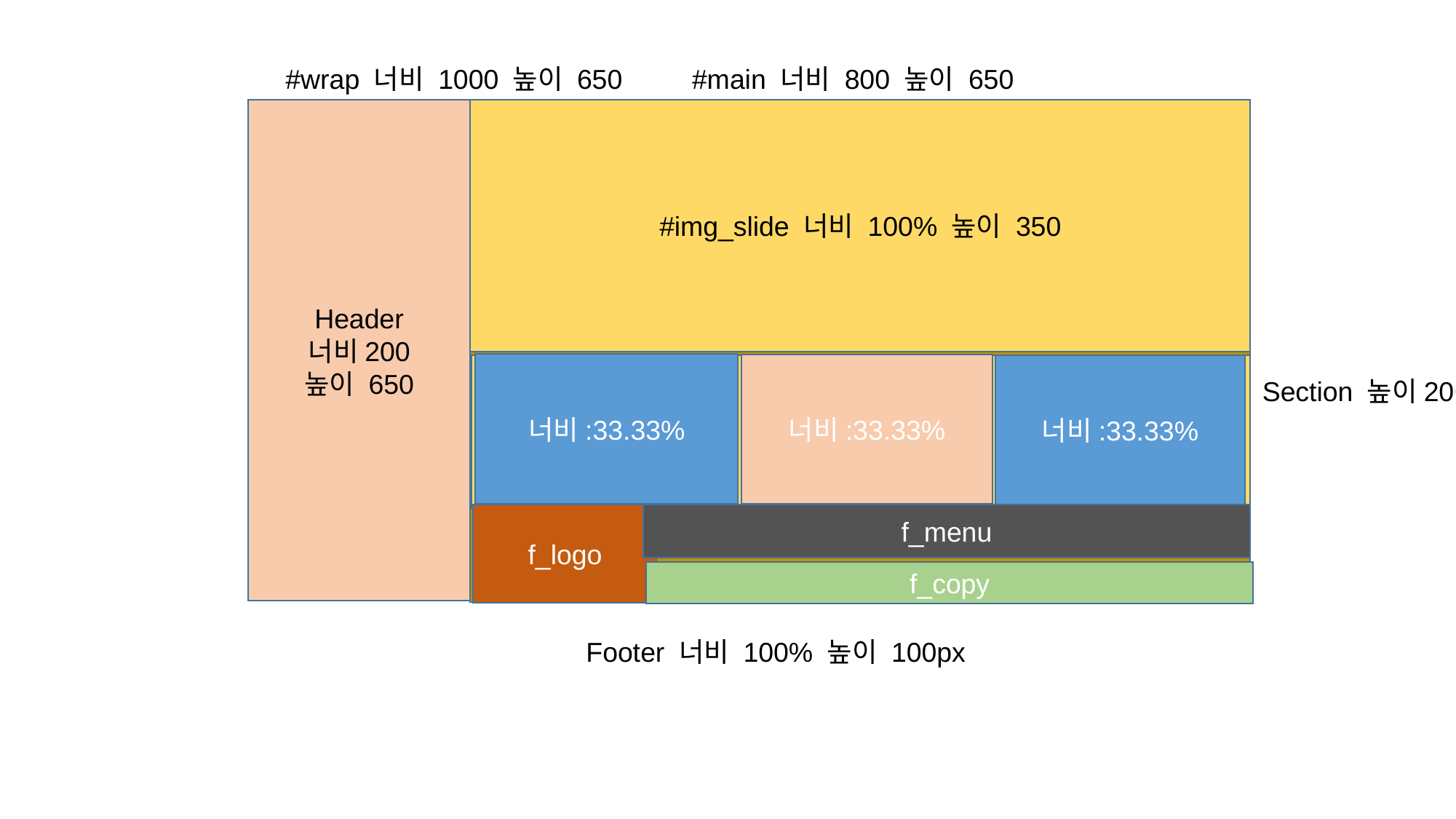

#wrap 너비 1000 높이 650
#main 너비 800 높이 650
#img_slide 너비 100% 높이 350

Header
너비200
높이 650

너비:33.33%
너비:33.33%

너비:33.33%
Section 높이200
f_menu
f_logo
f_copy
Footer 너비 100% 높이 100px